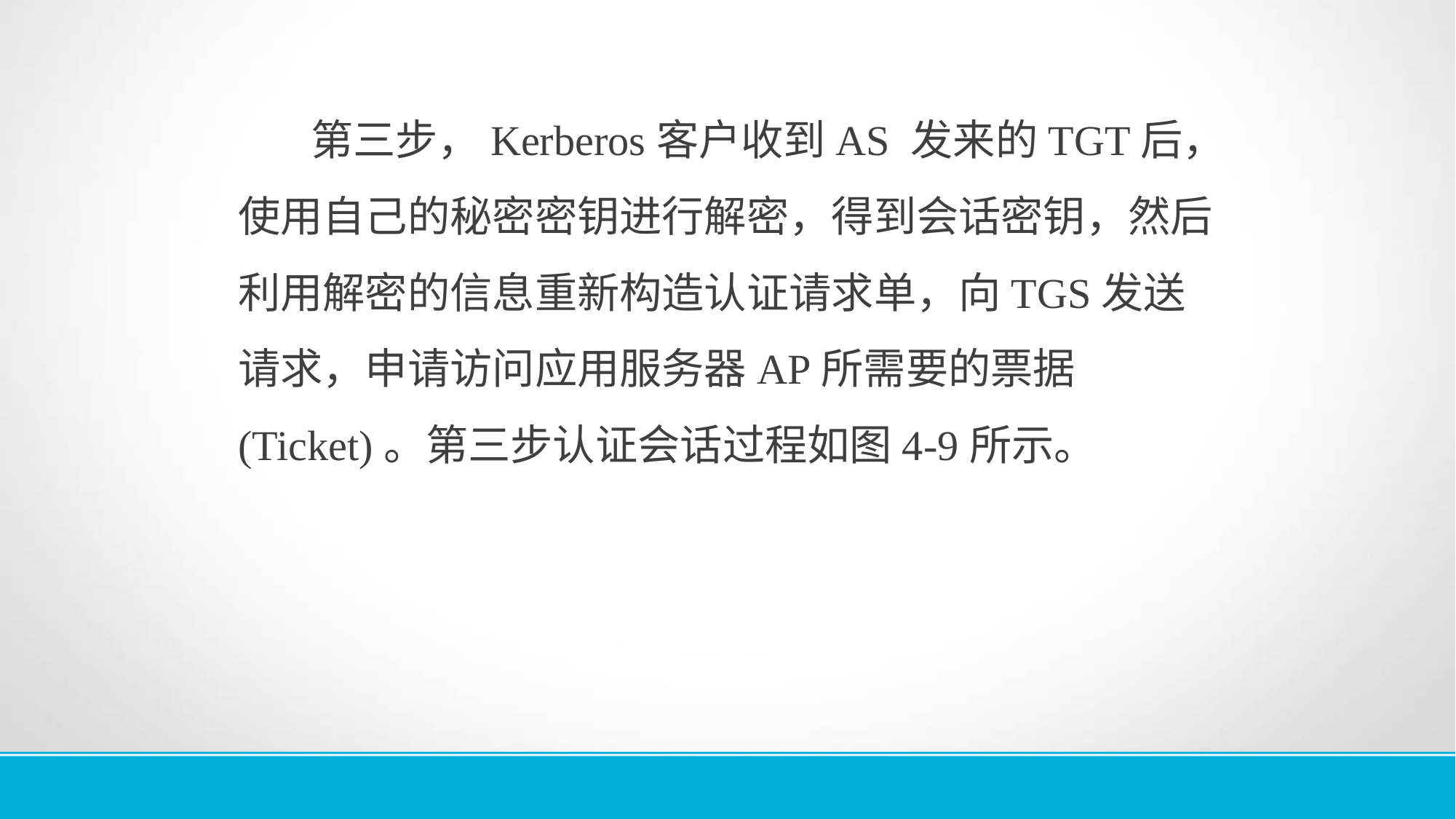

第三步，Kerberos客户收到AS 发来的TGT后，使用自己的秘密密钥进行解密，得到会话密钥，然后利用解密的信息重新构造认证请求单，向TGS发送请求，申请访问应用服务器AP所需要的票据(Ticket)。第三步认证会话过程如图4-9所示。